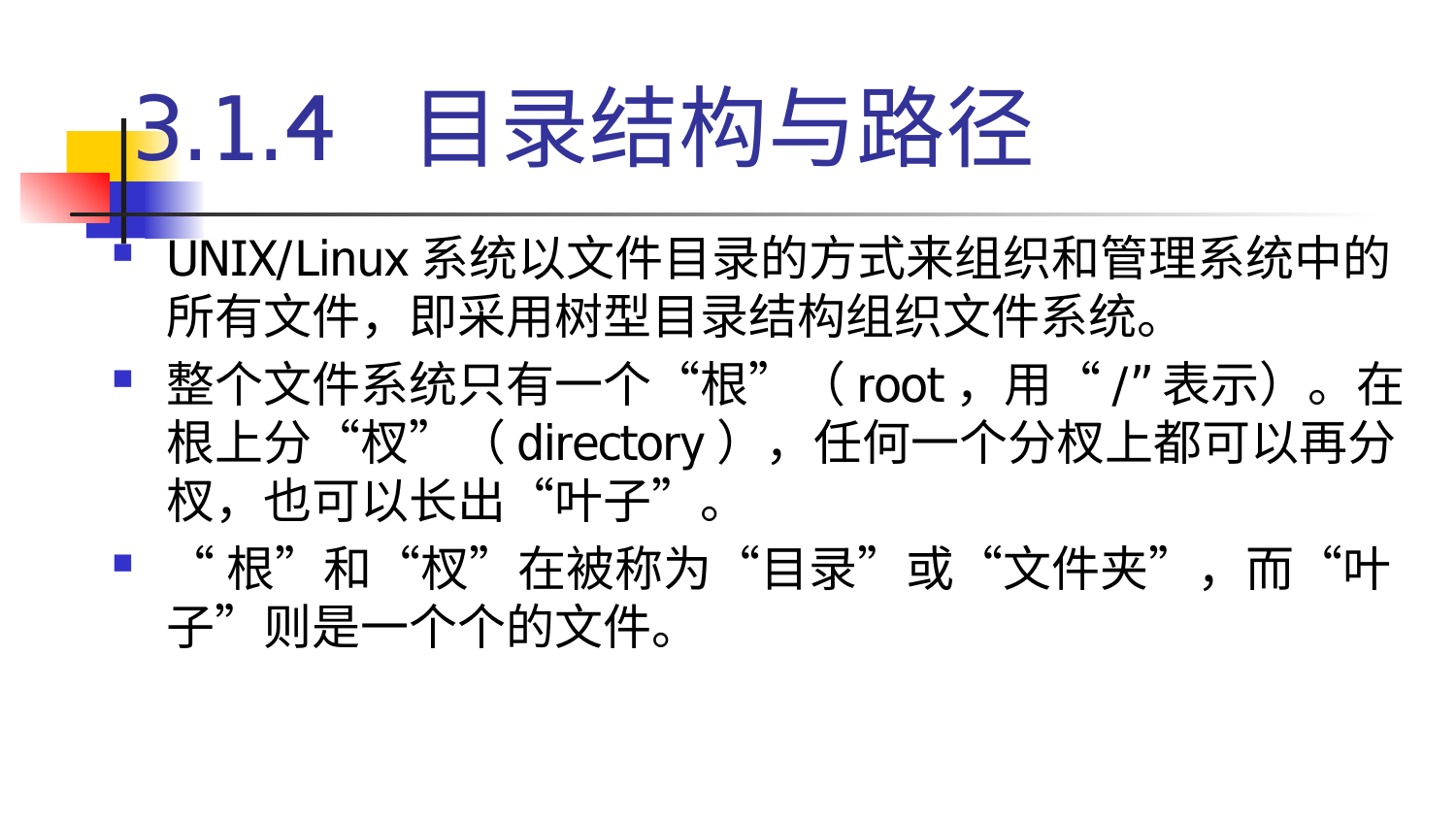

# 3.1.4  目录结构与路径
UNIX/Linux系统以文件目录的方式来组织和管理系统中的所有文件，即采用树型目录结构组织文件系统。
整个文件系统只有一个“根”（root，用“/”表示）。在根上分“杈”（directory），任何一个分杈上都可以再分杈，也可以长出“叶子”。
“根”和“杈”在被称为“目录”或“文件夹”，而“叶子”则是一个个的文件。